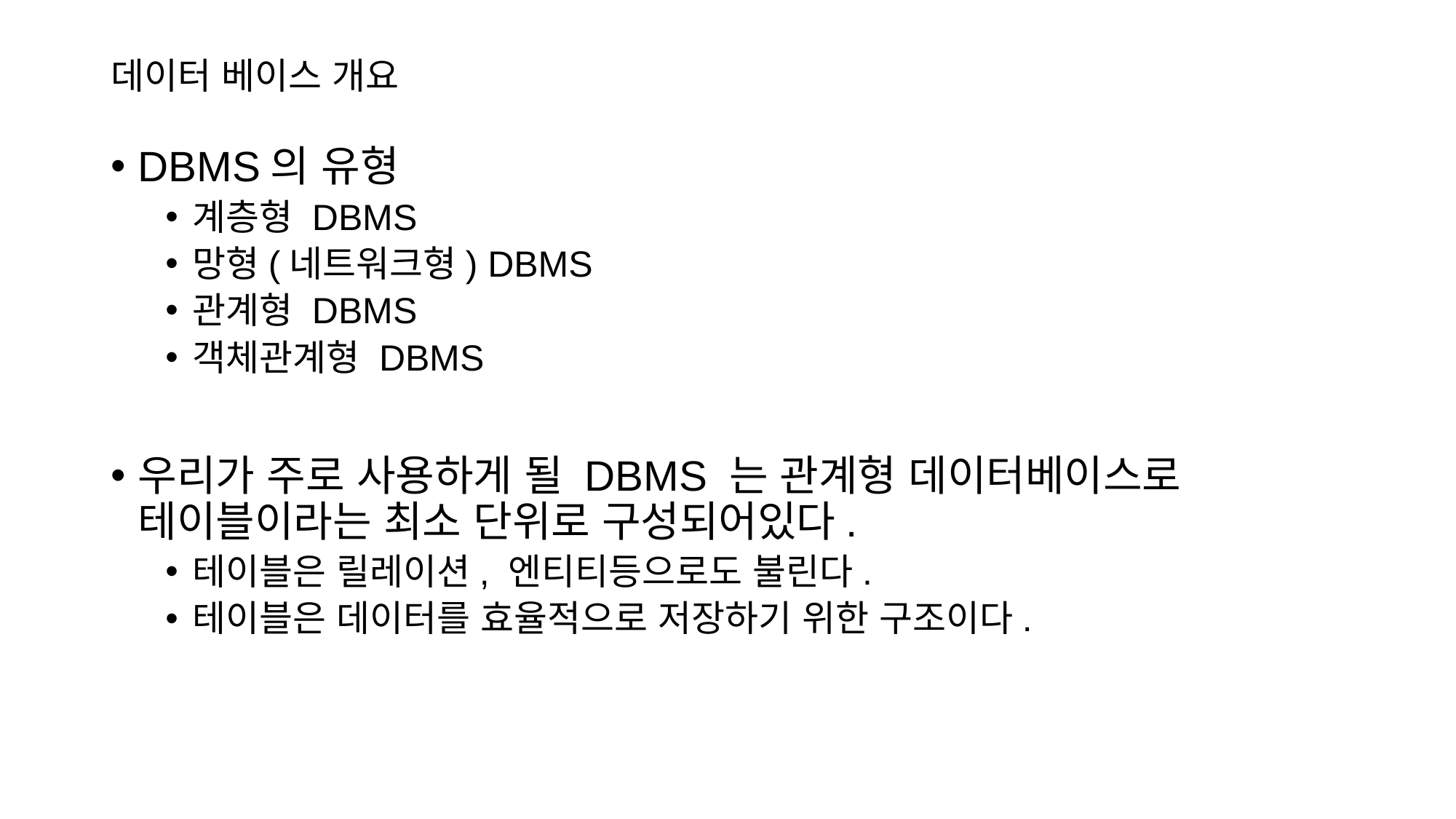

# 데이터 베이스 개요
DBMS의 유형
계층형 DBMS
망형(네트워크형) DBMS
관계형 DBMS
객체관계형 DBMS

우리가 주로 사용하게 될 DBMS 는 관계형 데이터베이스로 테이블이라는 최소 단위로 구성되어있다.
테이블은 릴레이션, 엔티티등으로도 불린다.
테이블은 데이터를 효율적으로 저장하기 위한 구조이다.